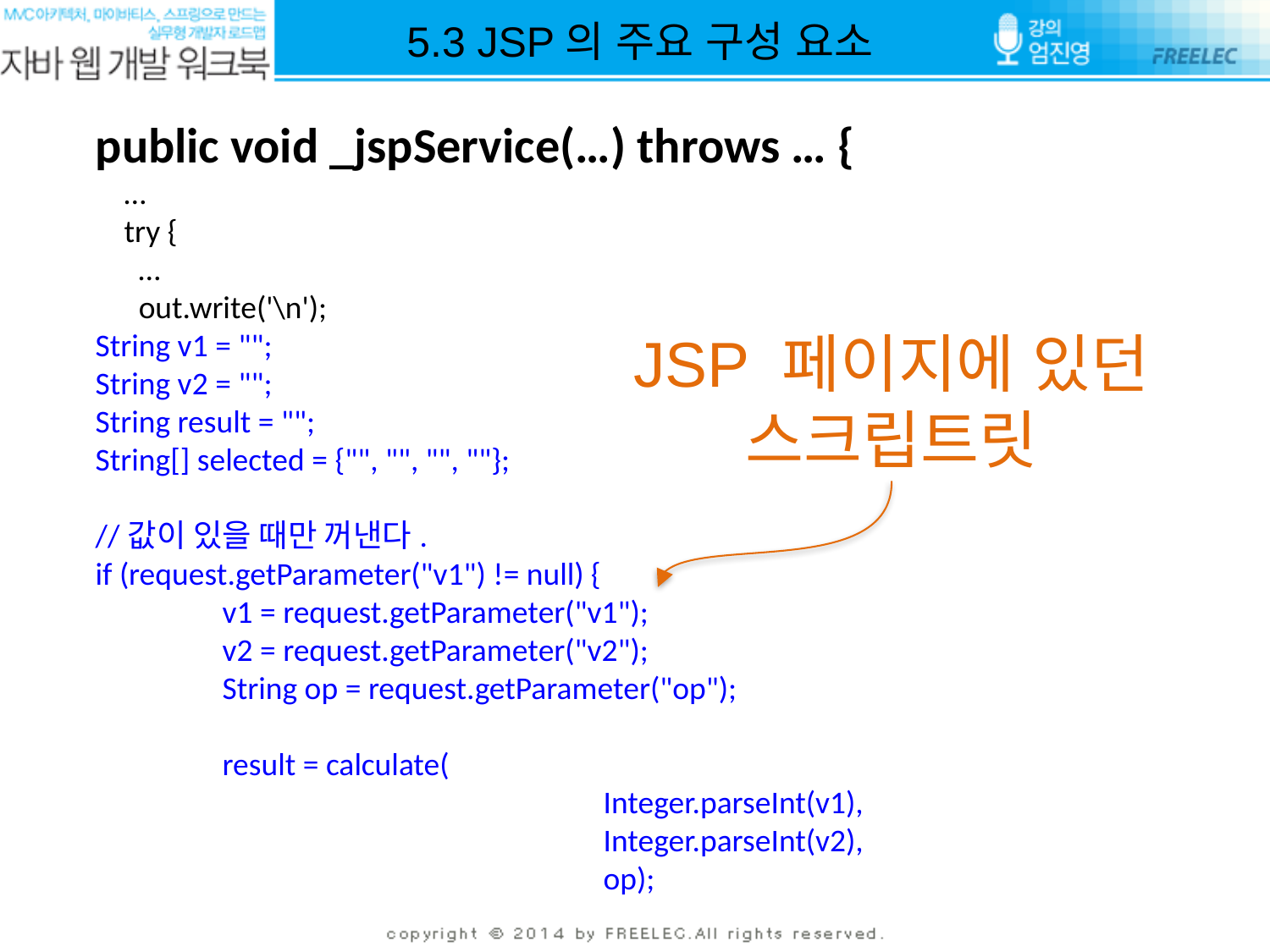

5.3 JSP의 주요 구성 요소
public void _jspService(…) throws … {
    …
    try {
      …
      out.write('\n');
String v1 = "";
String v2 = "";
String result = "";
String[] selected = {"", "", "", ""};

//값이 있을 때만 꺼낸다.
if (request.getParameter("v1") != null) {
	v1 = request.getParameter("v1");
	v2 = request.getParameter("v2");
	String op = request.getParameter("op");

	result = calculate(
				Integer.parseInt(v1),
				Integer.parseInt(v2),
				op);
JSP 페이지에 있던 스크립트릿